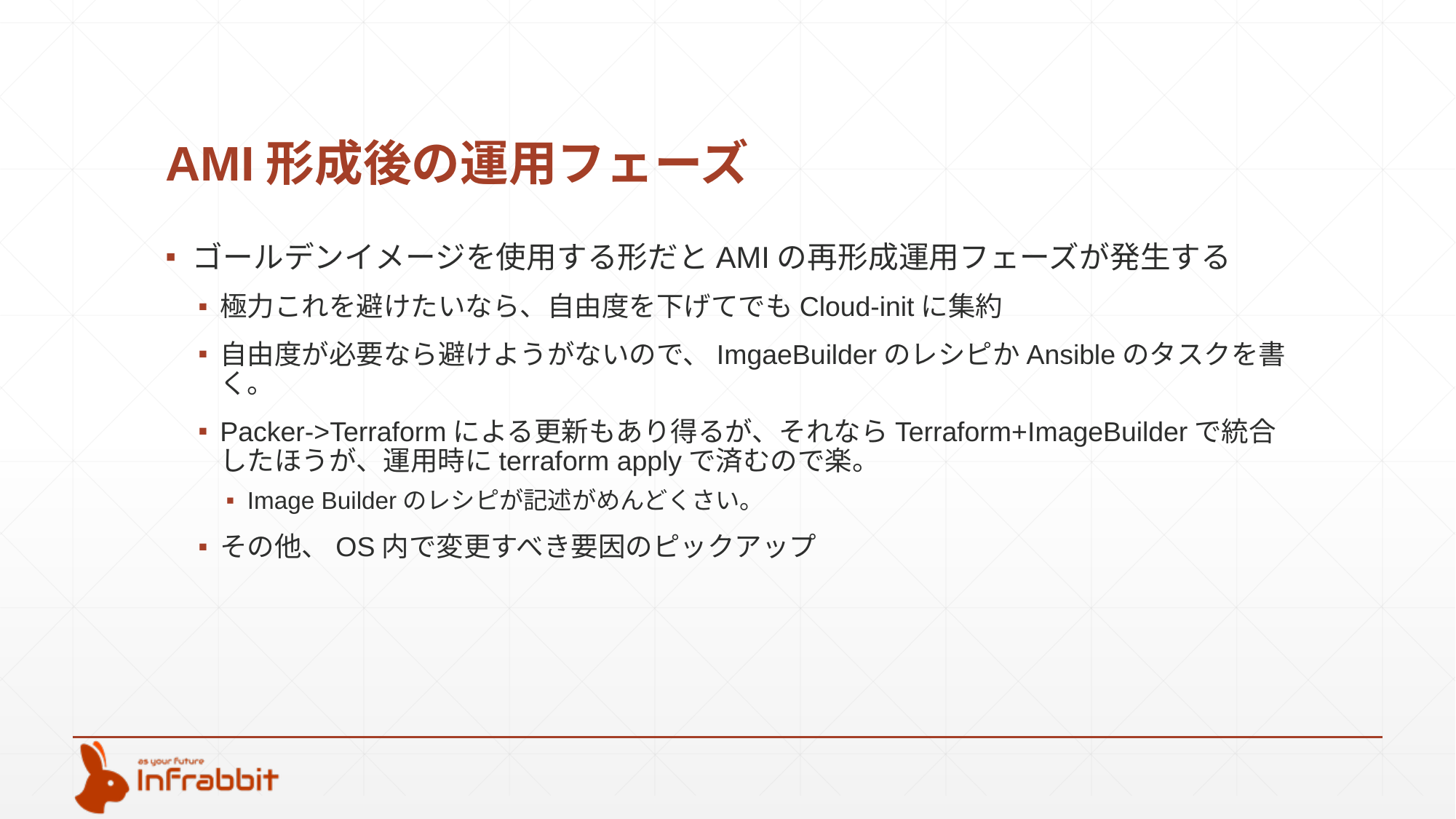

# AMI形成後の運用フェーズ
ゴールデンイメージを使用する形だとAMIの再形成運用フェーズが発生する
極力これを避けたいなら、自由度を下げてでもCloud-initに集約
自由度が必要なら避けようがないので、ImgaeBuilderのレシピかAnsibleのタスクを書く。
Packer->Terraformによる更新もあり得るが、それならTerraform+ImageBuilderで統合したほうが、運用時にterraform applyで済むので楽。
Image Builderのレシピが記述がめんどくさい。
その他、OS内で変更すべき要因のピックアップ